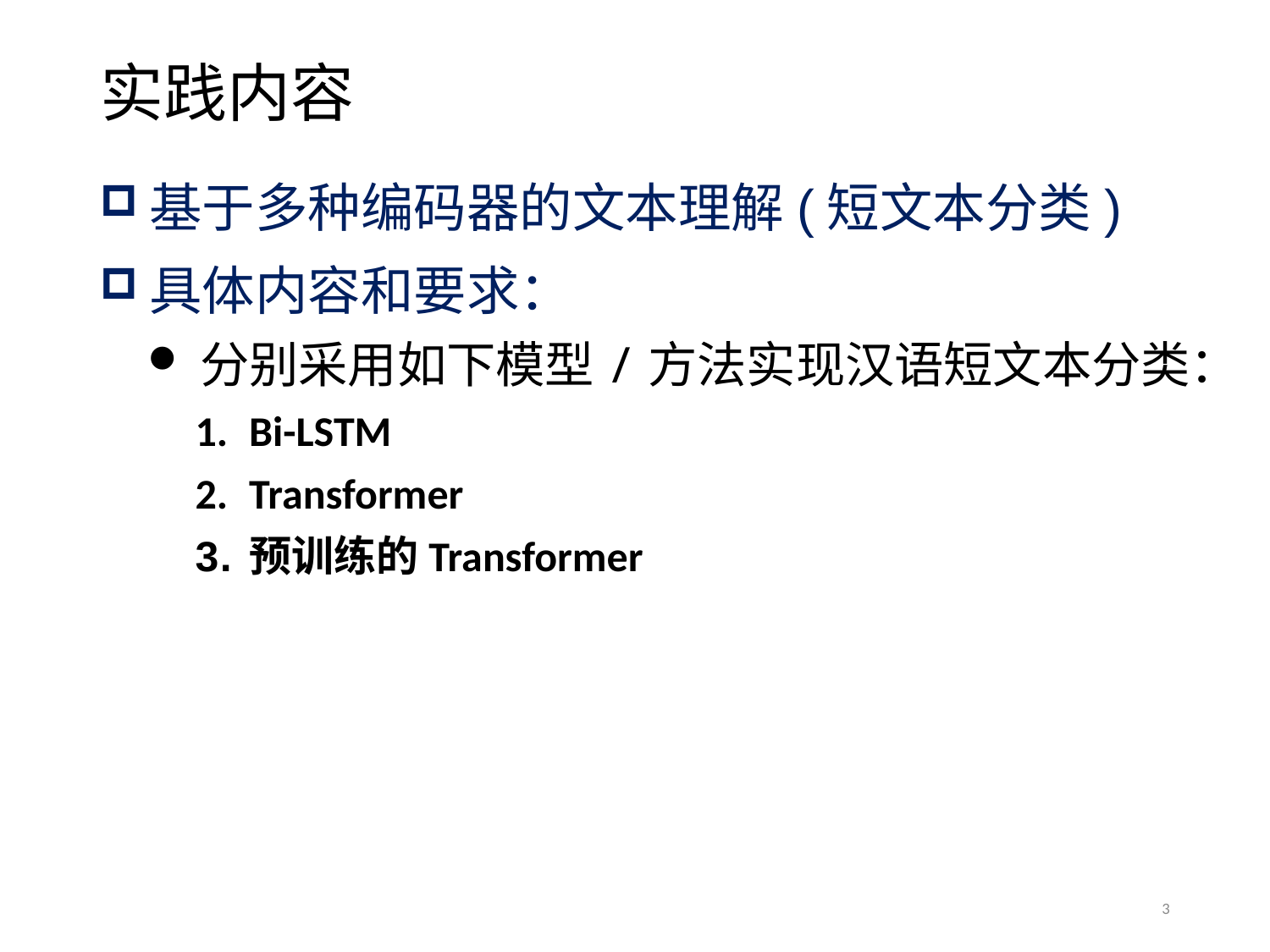

# 实践内容
基于多种编码器的文本理解(短文本分类)
具体内容和要求：
分别采用如下模型/方法实现汉语短文本分类：
Bi-LSTM
Transformer
预训练的Transformer

3